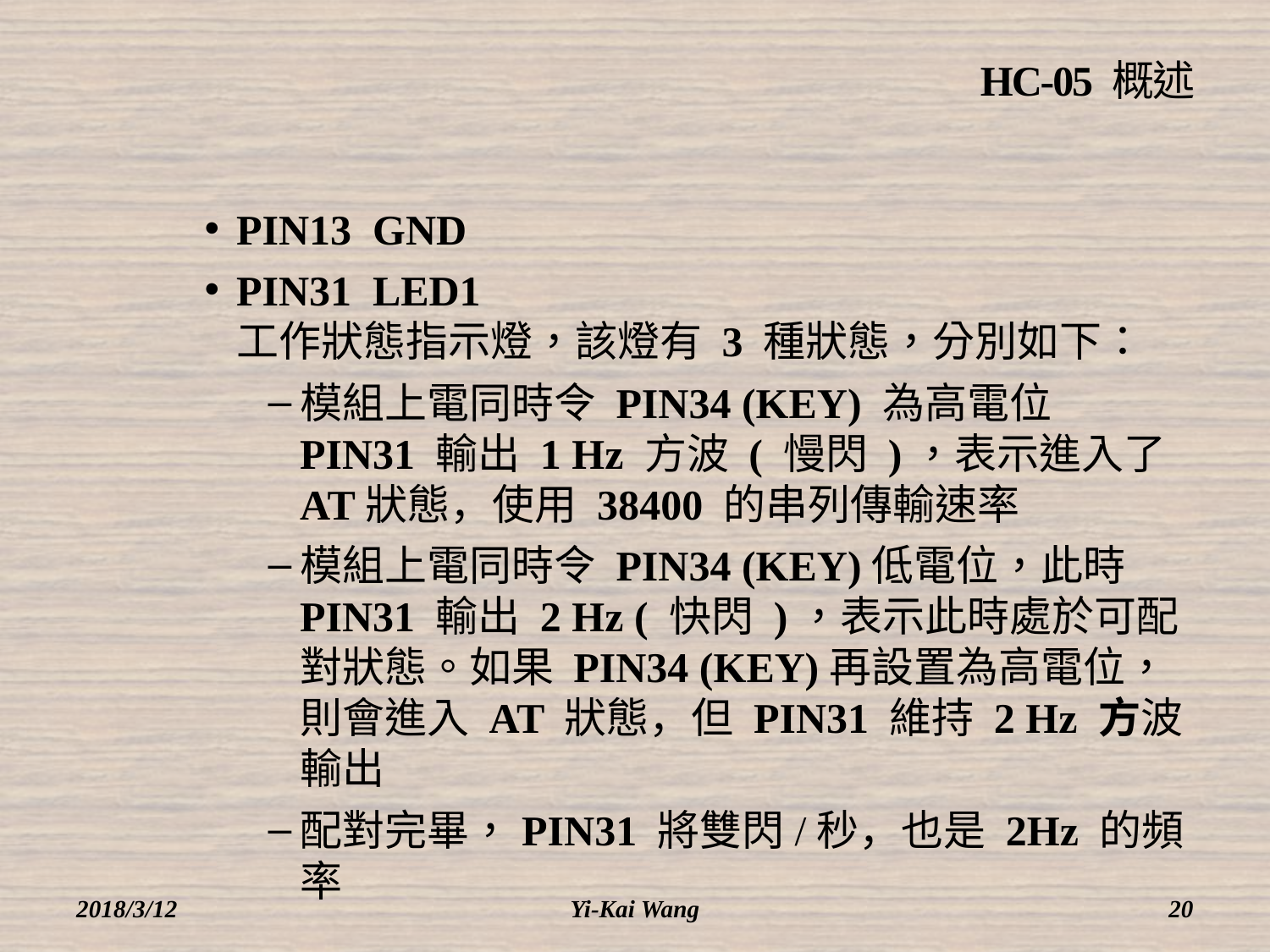

# HC-05 概述
PIN13  GND
PIN31  LED1
工作狀態指示燈，該燈有 3 種狀態，分別如下：
模組上電同時令 PIN34 (KEY) 為高電位
PIN31 輸出 1 Hz 方波 ( 慢閃 )，表示進入了 AT狀態，使用 38400 的串列傳輸速率
模組上電同時令 PIN34 (KEY)低電位，此時 PIN31 輸出 2 Hz ( 快閃 )，表示此時處於可配對狀態。如果 PIN34 (KEY)再設置為高電位，則會進入 AT 狀態，但 PIN31 維持 2 Hz 方波輸出
配對完畢，PIN31 將雙閃/秒，也是 2Hz 的頻率
2018/3/12
Yi-Kai Wang
20